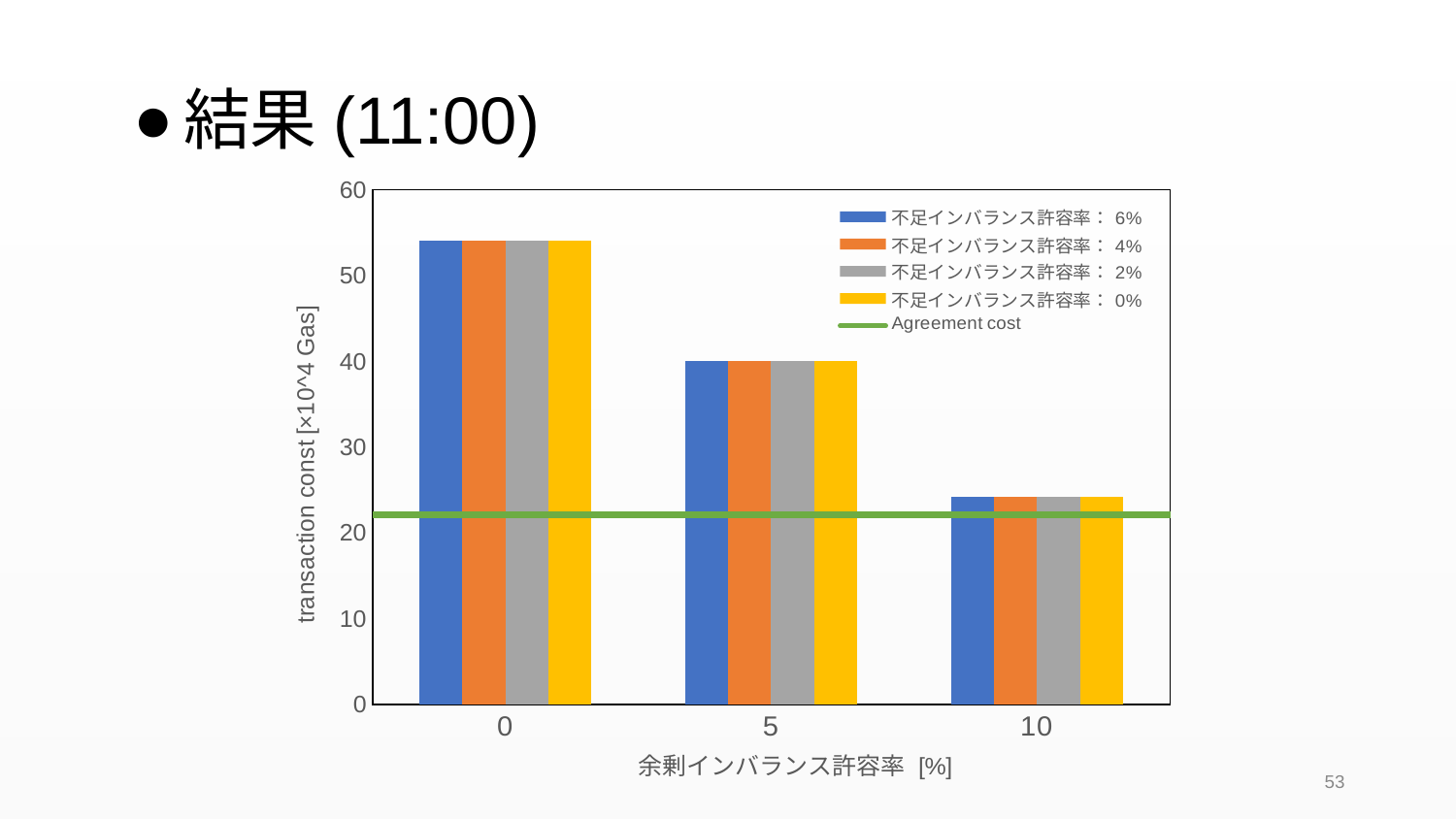

# 結果(11:00)

### Chart

| Category |  |  |  |  |  |
|---|---|---|---|---|---|
| 0 | 54.098600000000005 | 54.098600000000005 | 54.098600000000005 | 54.098600000000005 | 22.0383 |
| 5 | 40.0871 | 40.0871 | 40.0871 | 40.0871 | 22.0383 |
| 10 | 24.2222 | 24.2222 | 24.2222 | 24.2222 | 22.0383 |
53